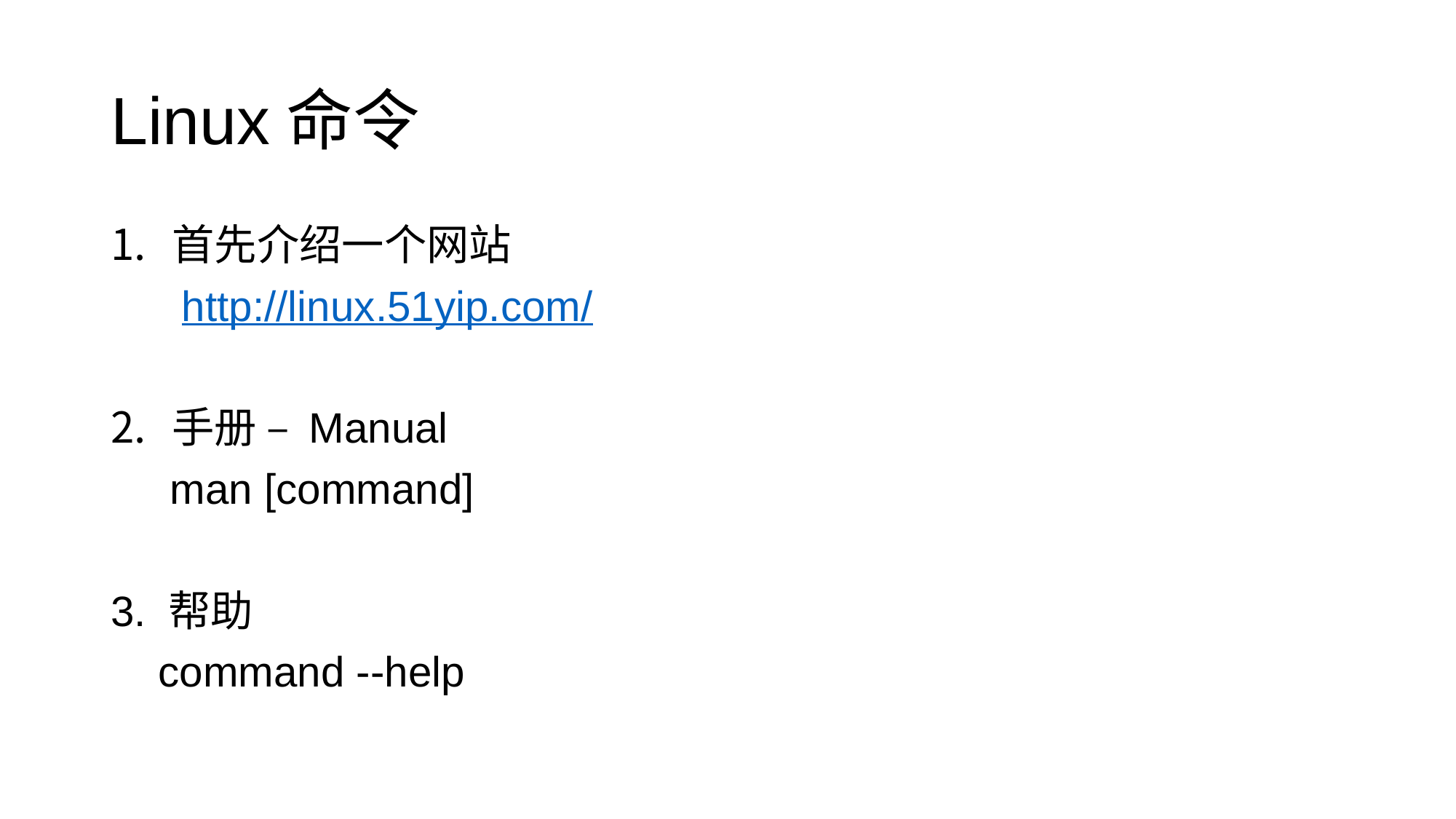

# Linux命令
首先介绍一个网站
      http://linux.51yip.com/

手册 – Manual
     man [command]

3. 帮助
    command --help